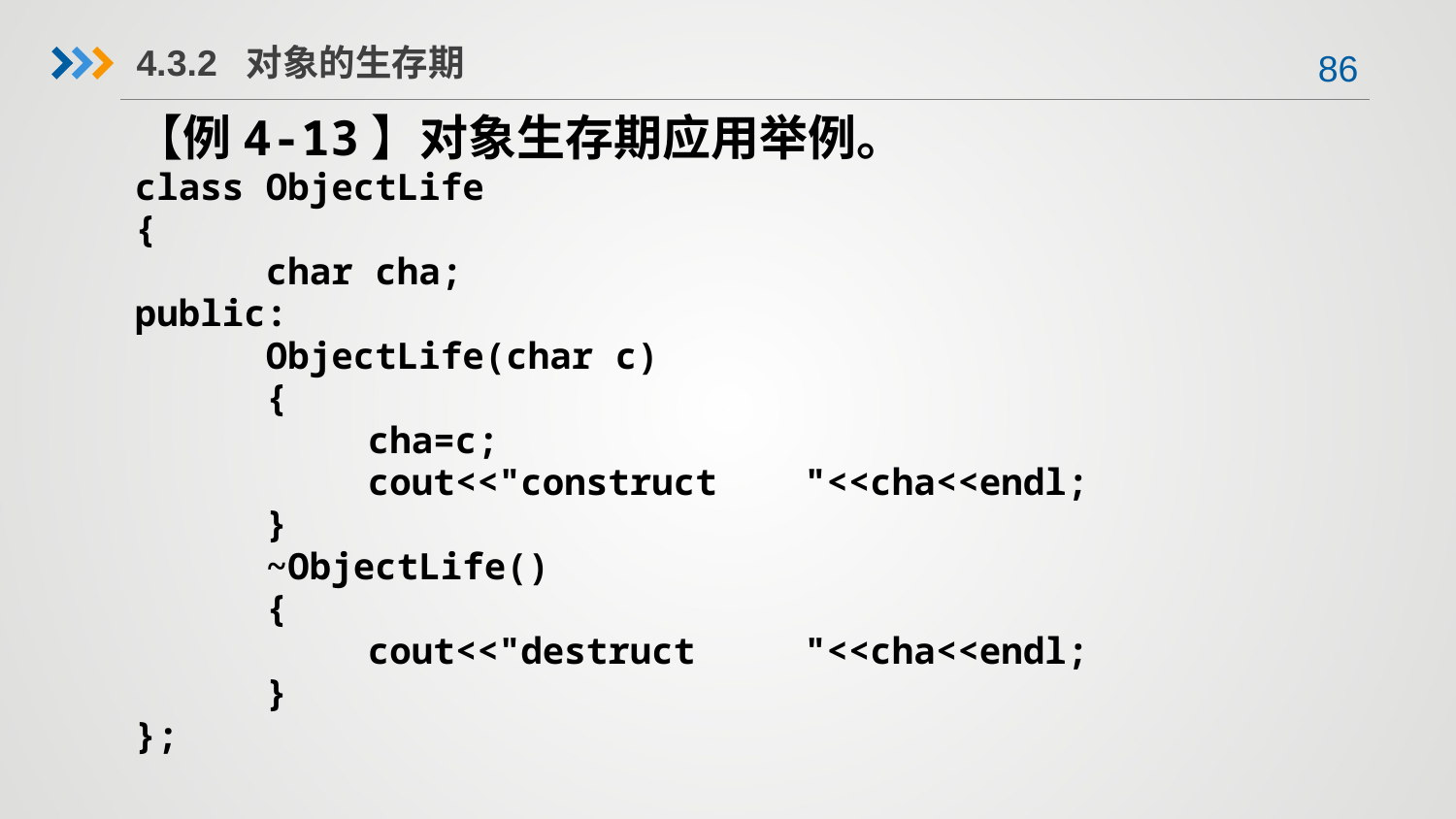

4.3.2  对象的生存期
【例4-13】对象生存期应用举例。
class ObjectLife
{
	    char cha;
public:
	    ObjectLife(char c)
	    {
		  cha=c;
		  cout<<"construct    "<<cha<<endl;
	    }
	    ~ObjectLife()
	    {
		  cout<<"destruct     "<<cha<<endl;
	    }
};